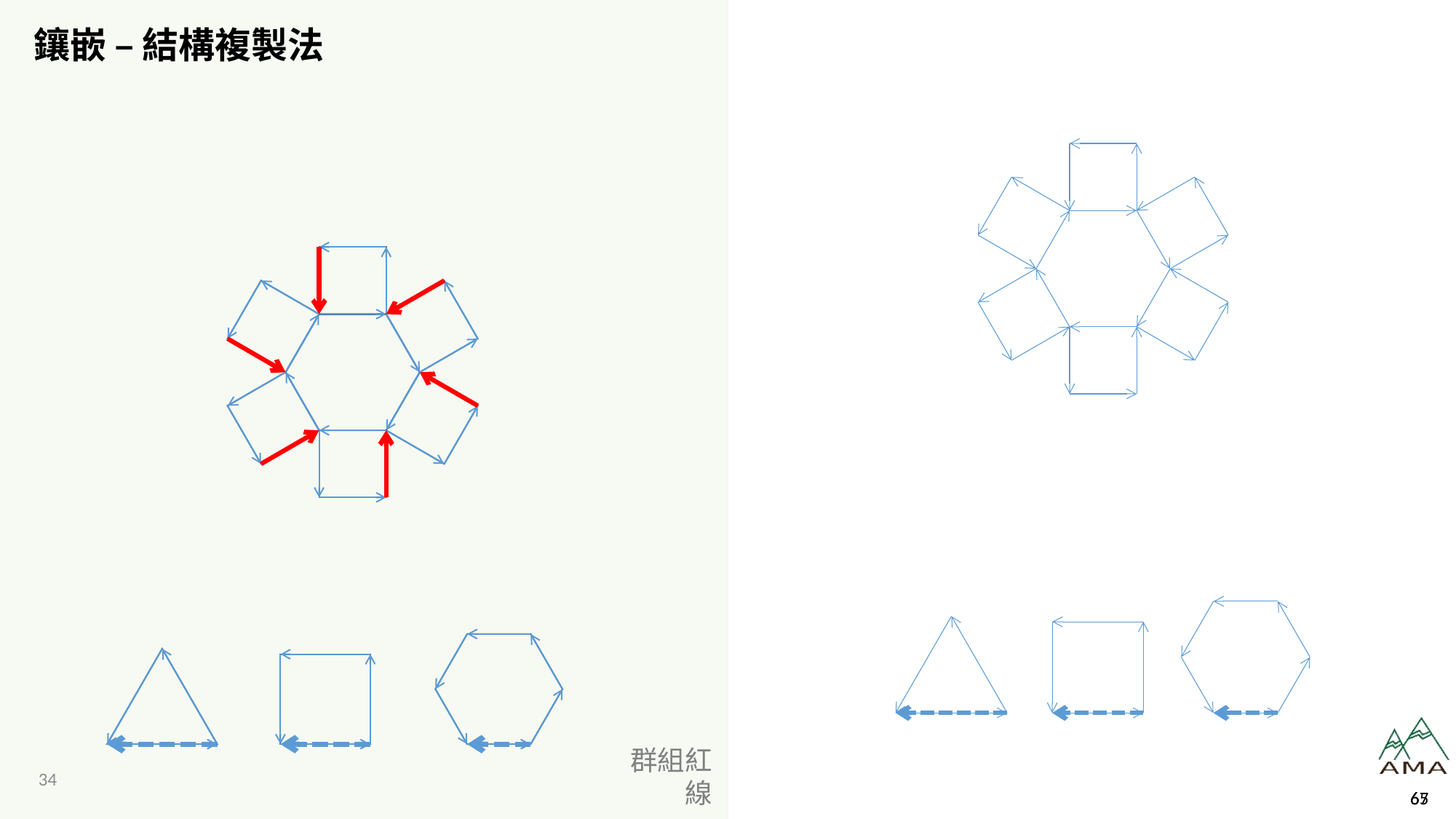

# 鑲嵌 – 結構複製法

群組紅線
65
67